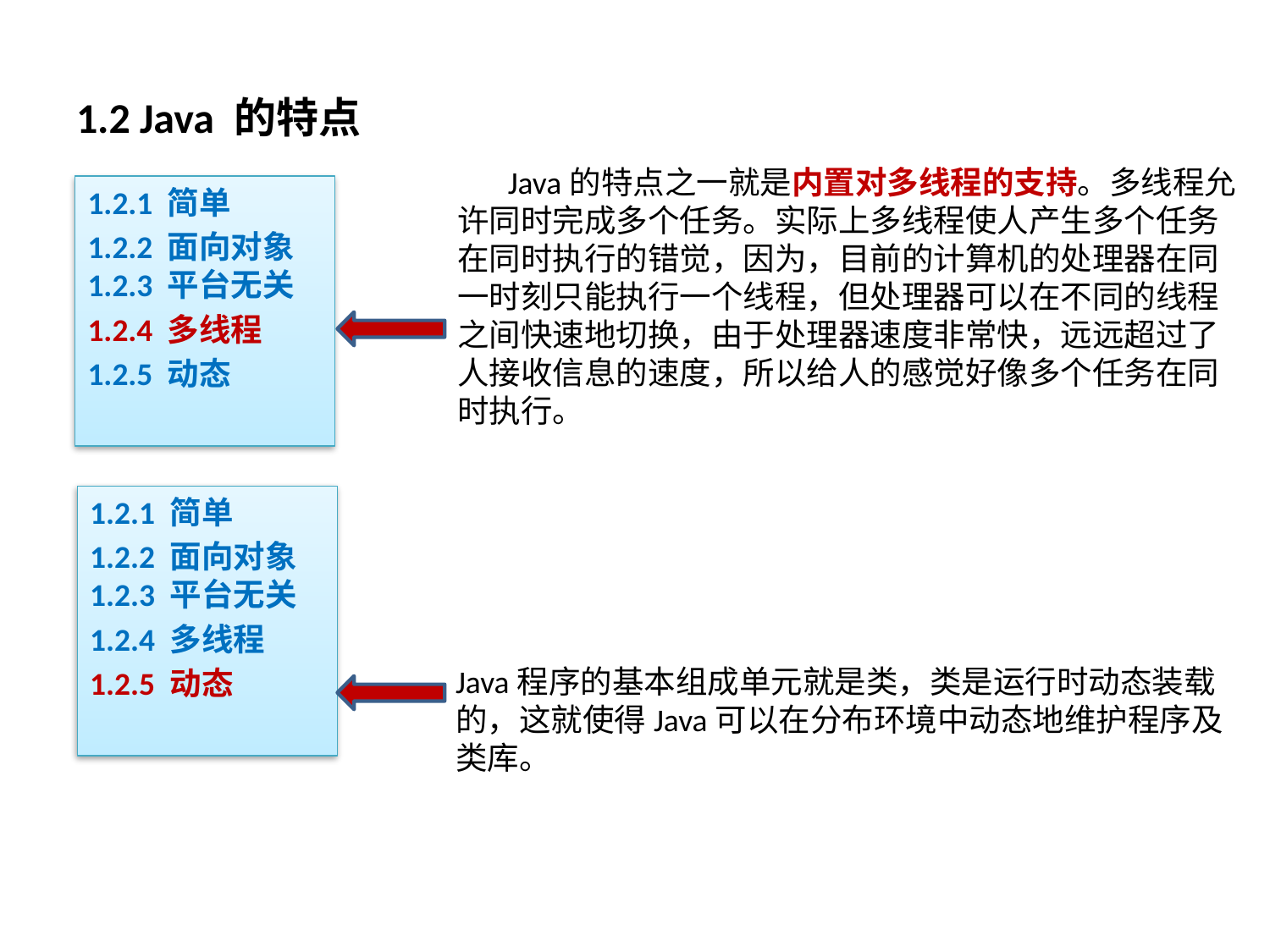

# 1.2 Java 的特点
       Java的特点之一就是内置对多线程的支持。多线程允许同时完成多个任务。实际上多线程使人产生多个任务在同时执行的错觉，因为，目前的计算机的处理器在同一时刻只能执行一个线程，但处理器可以在不同的线程之间快速地切换，由于处理器速度非常快，远远超过了人接收信息的速度，所以给人的感觉好像多个任务在同时执行。
1.2.1 简单
1.2.2 面向对象1.2.3 平台无关
1.2.4 多线程
1.2.5 动态

1.2.1 简单
1.2.2 面向对象1.2.3 平台无关
1.2.4 多线程
1.2.5 动态

Java程序的基本组成单元就是类，类是运行时动态装载的，这就使得Java可以在分布环境中动态地维护程序及类库。